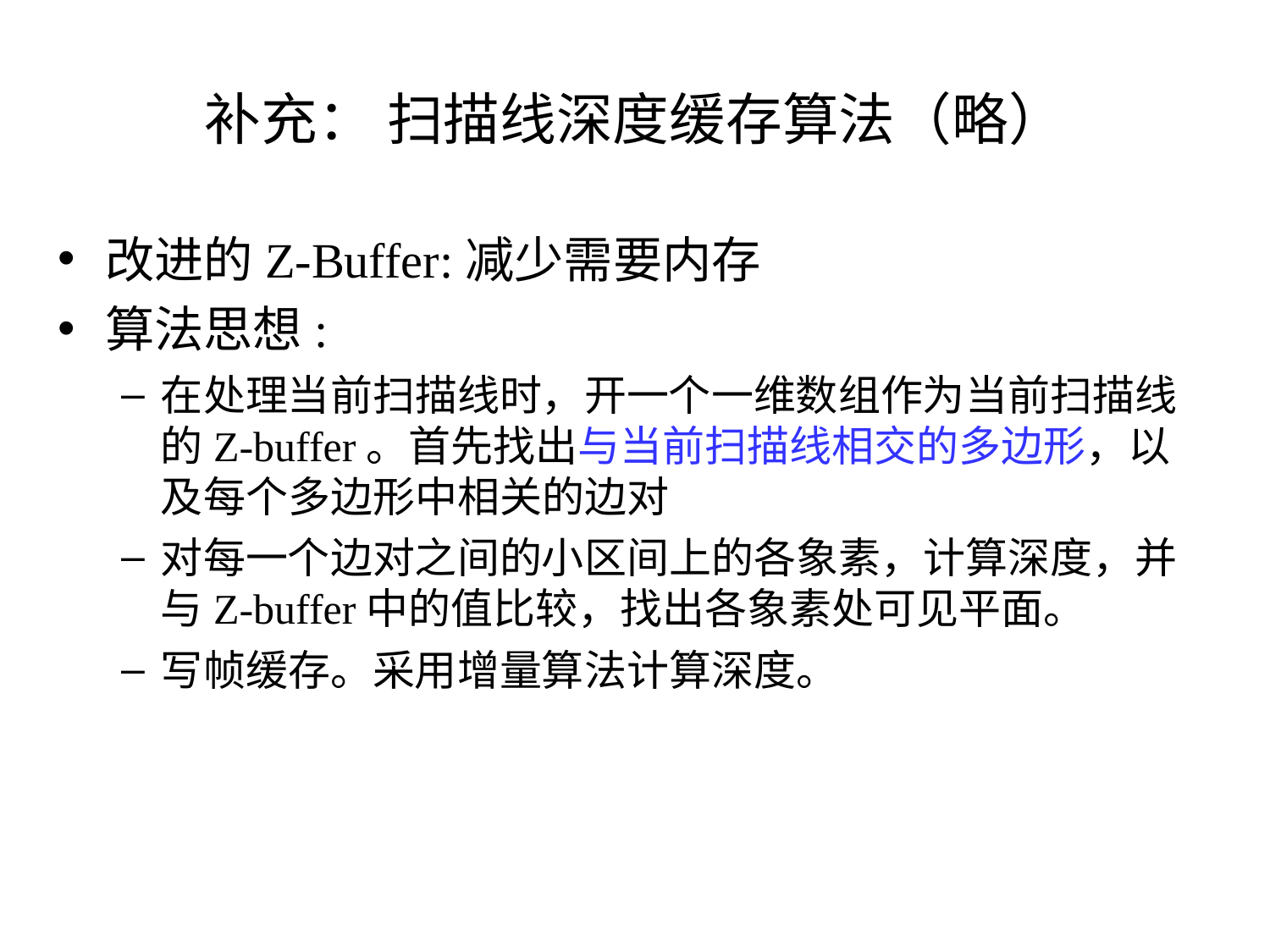

# 补充： 扫描线深度缓存算法（略）
改进的Z-Buffer:减少需要内存
算法思想:
在处理当前扫描线时，开一个一维数组作为当前扫描线的Z-buffer。首先找出与当前扫描线相交的多边形，以及每个多边形中相关的边对
对每一个边对之间的小区间上的各象素，计算深度，并与Z-buffer中的值比较，找出各象素处可见平面。
写帧缓存。采用增量算法计算深度。